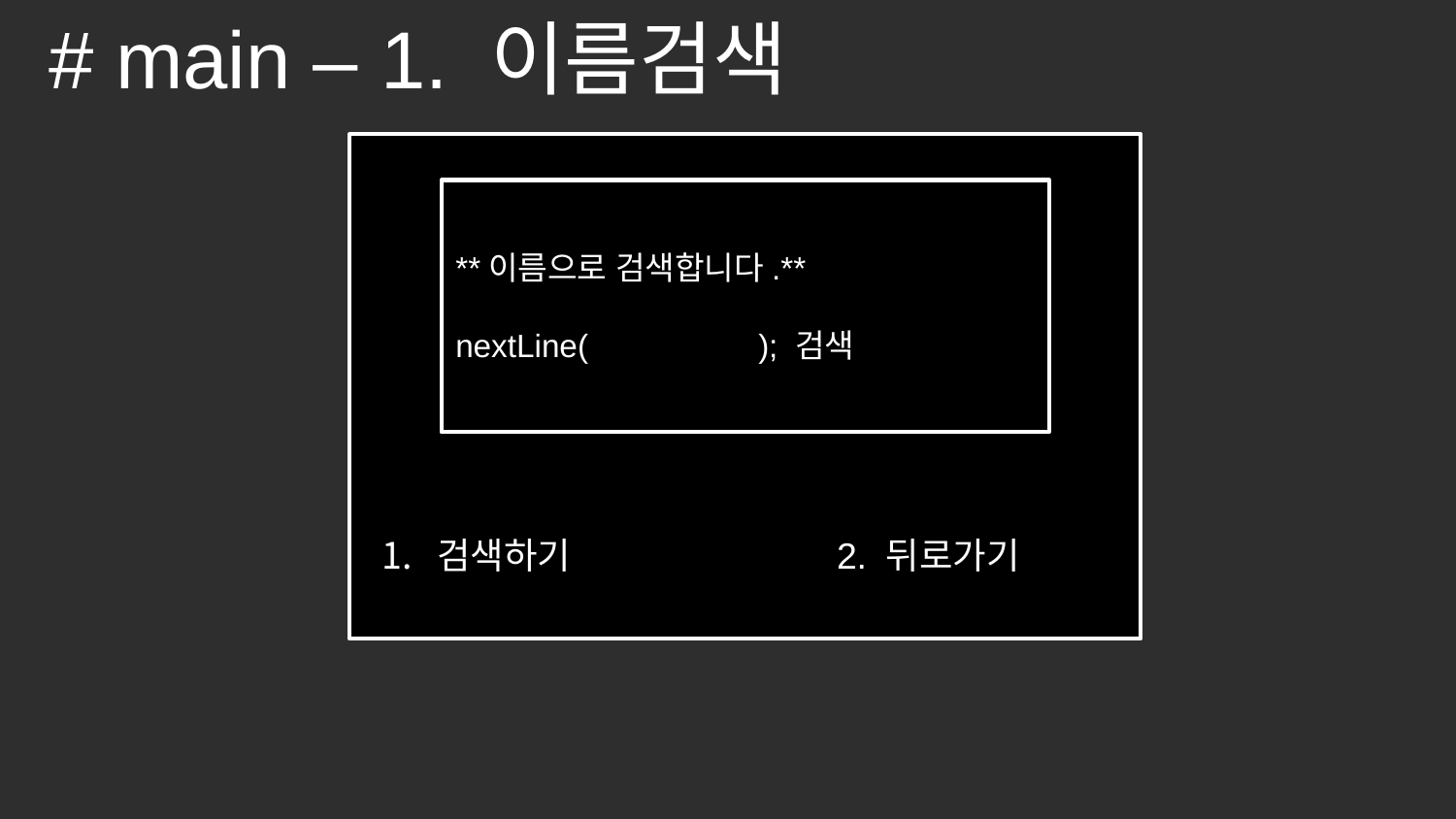

# main – 1. 이름검색

**이름으로 검색합니다.**

nextLine(                   ); 검색
검색하기
2. 뒤로가기